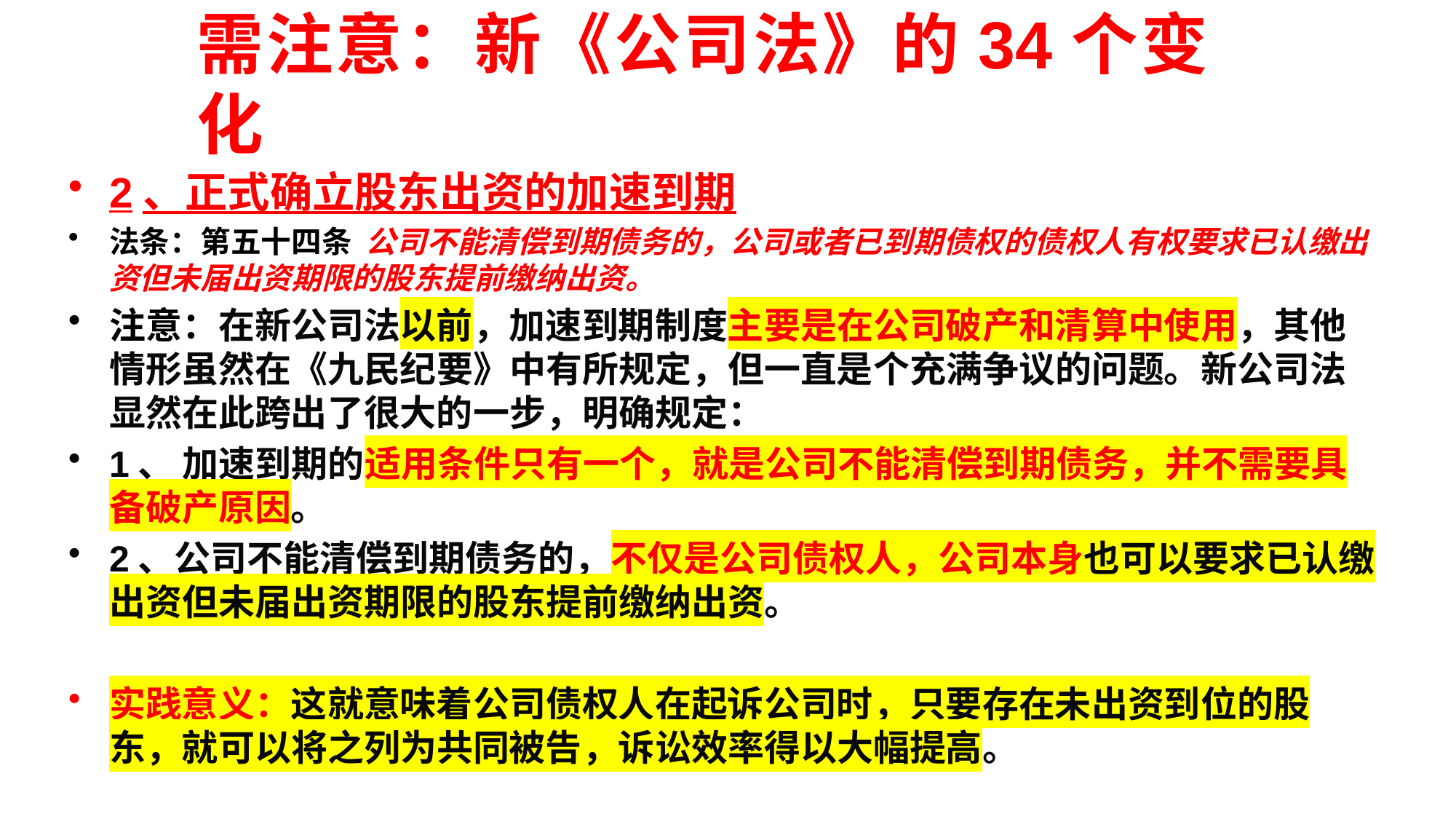

# 需注意：新《公司法》的34个变化
2、正式确立股东出资的加速到期
法条：第五十四条  公司不能清偿到期债务的，公司或者已到期债权的债权人有权要求已认缴出资但未届出资期限的股东提前缴纳出资。
注意：在新公司法以前，加速到期制度主要是在公司破产和清算中使用，其他情形虽然在《九民纪要》中有所规定，但一直是个充满争议的问题。新公司法显然在此跨出了很大的一步，明确规定：
1、 加速到期的适用条件只有一个，就是公司不能清偿到期债务，并不需要具备破产原因。
2、公司不能清偿到期债务的，不仅是公司债权人，公司本身也可以要求已认缴出资但未届出资期限的股东提前缴纳出资。

实践意义：这就意味着公司债权人在起诉公司时，只要存在未出资到位的股东，就可以将之列为共同被告，诉讼效率得以大幅提高。